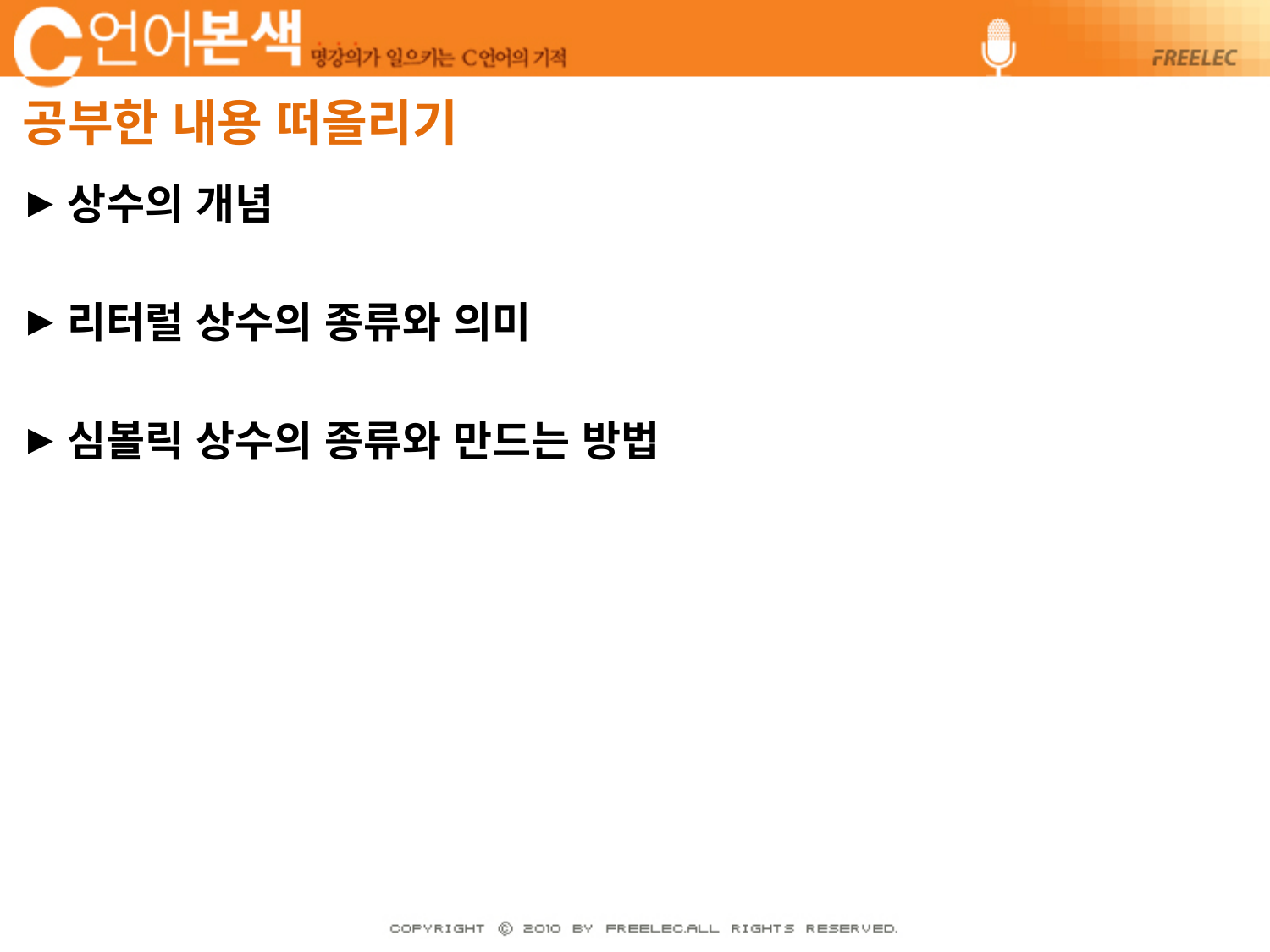

# 공부한 내용 떠올리기
상수의 개념

리터럴 상수의 종류와 의미

심볼릭 상수의 종류와 만드는 방법